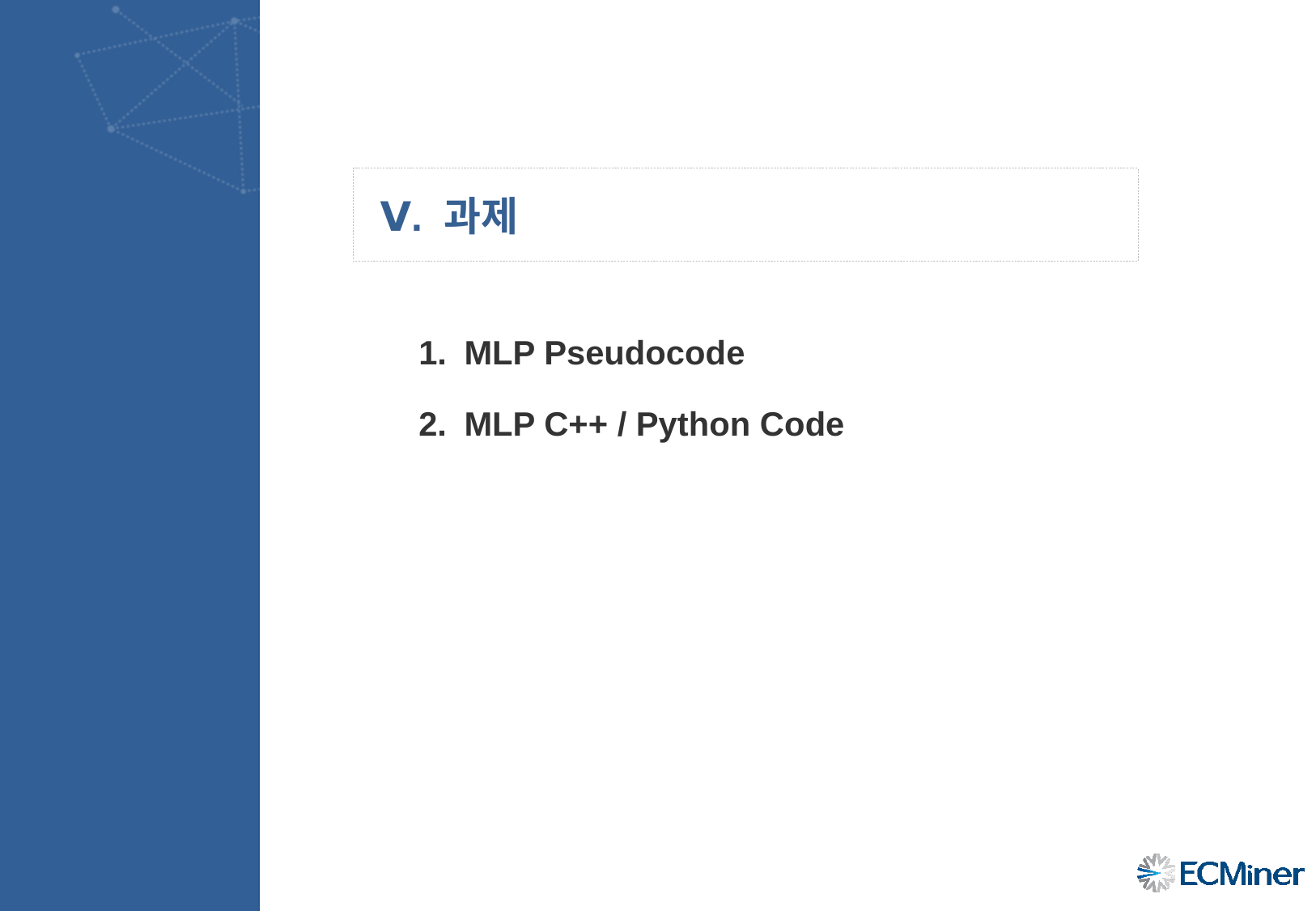

Ⅴ. 과제
MLP Pseudocode
MLP C++ / Python Code